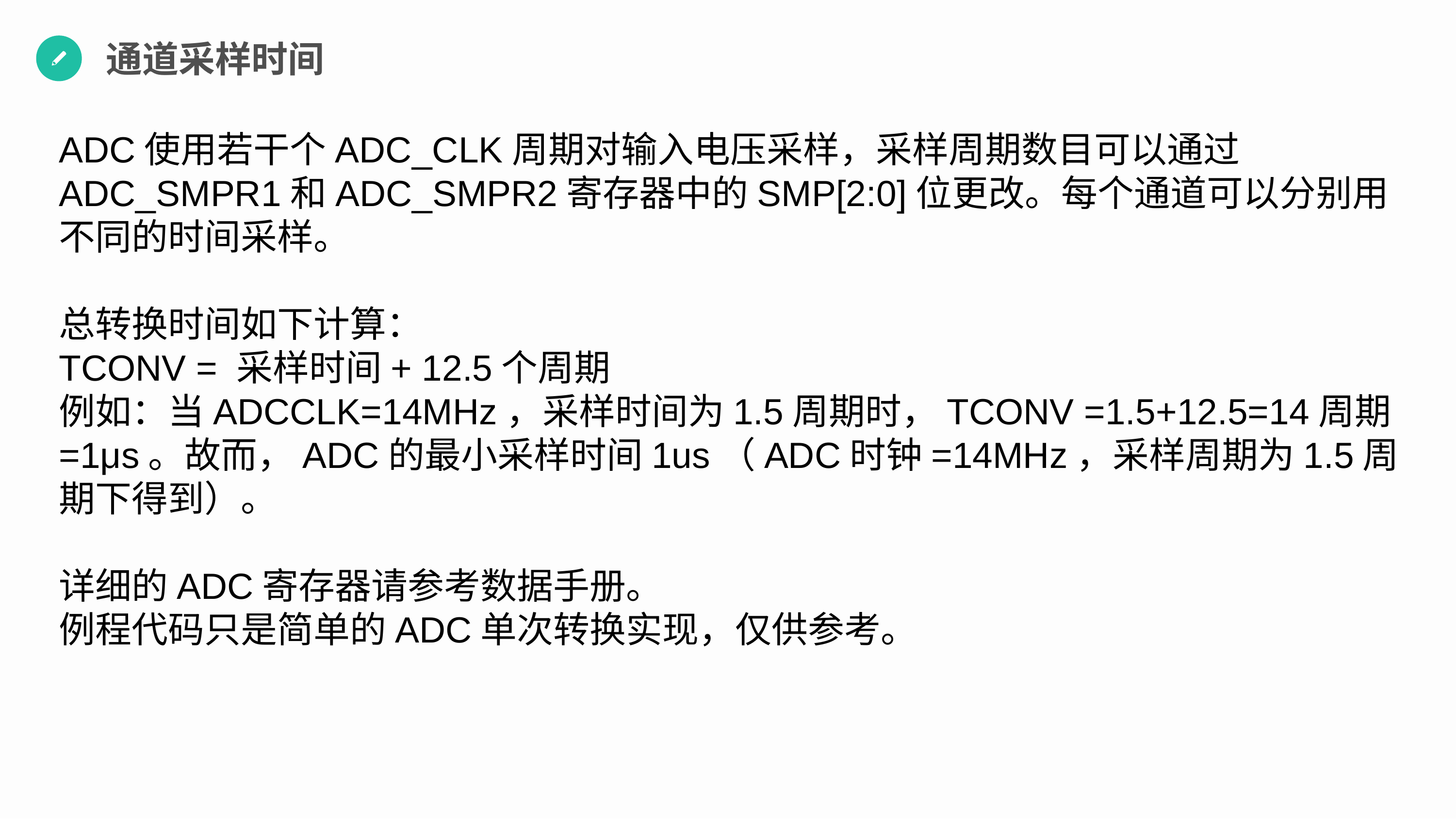

通道采样时间

ADC使用若干个ADC_CLK周期对输入电压采样，采样周期数目可以通过ADC_SMPR1和ADC_SMPR2寄存器中的SMP[2:0]位更改。每个通道可以分别用不同的时间采样。

总转换时间如下计算：
TCONV = 采样时间+ 12.5个周期
例如：当ADCCLK=14MHz，采样时间为1.5周期时，TCONV =1.5+12.5=14周期=1μs。故而，ADC的最小采样时间1us（ADC时钟=14MHz，采样周期为1.5周期下得到）。

详细的ADC寄存器请参考数据手册。
例程代码只是简单的ADC单次转换实现，仅供参考。